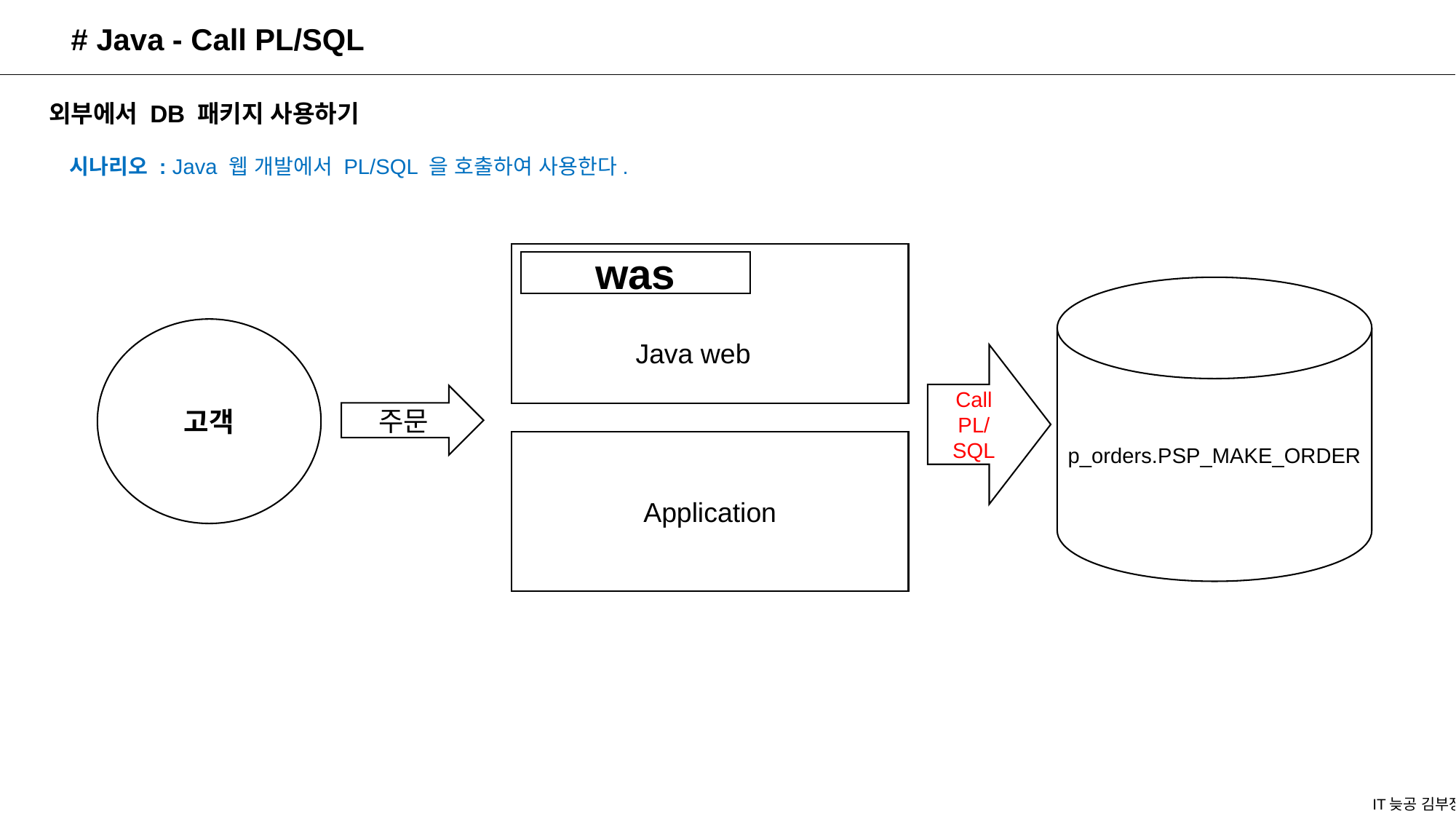

# Java - Call PL/SQL
외부에서 DB 패키지 사용하기
시나리오 : Java 웹 개발에서 PL/SQL 을 호출하여 사용한다.

was
p_orders.PSP_MAKE_ORDER
고객
Java web
Call
PL/SQL
주문
Application
IT늦공 김부장